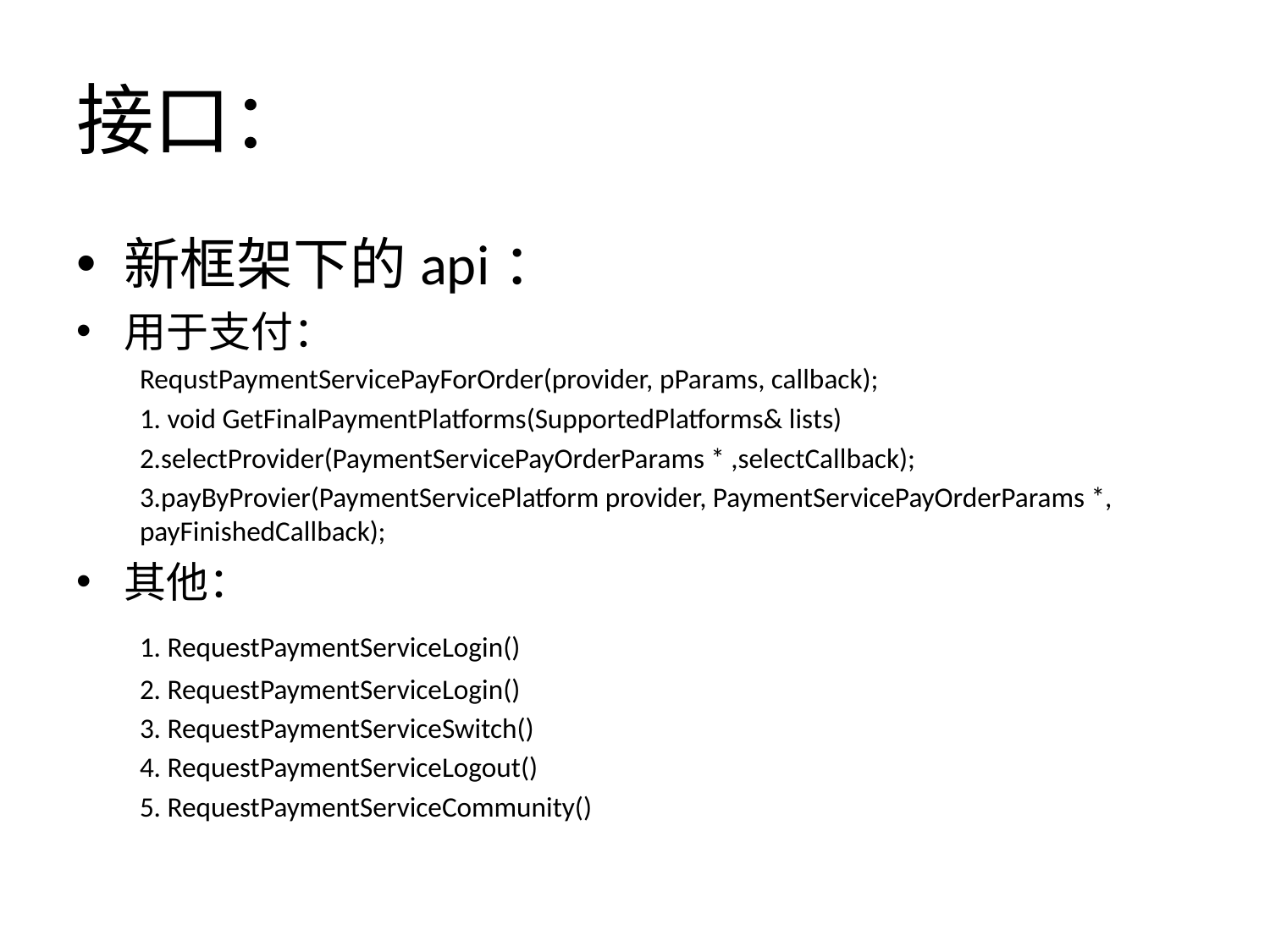

# 接口：
新框架下的api：
用于支付：
RequstPaymentServicePayForOrder(provider, pParams, callback);
1. void GetFinalPaymentPlatforms(SupportedPlatforms& lists)
2.selectProvider(PaymentServicePayOrderParams * ,selectCallback);
3.payByProvier(PaymentServicePlatform provider, PaymentServicePayOrderParams *, payFinishedCallback);
其他：
       1. RequestPaymentServiceLogin()
          2. RequestPaymentServiceLogin()
          3. RequestPaymentServiceSwitch()
          4. RequestPaymentServiceLogout()
          5. RequestPaymentServiceCommunity()